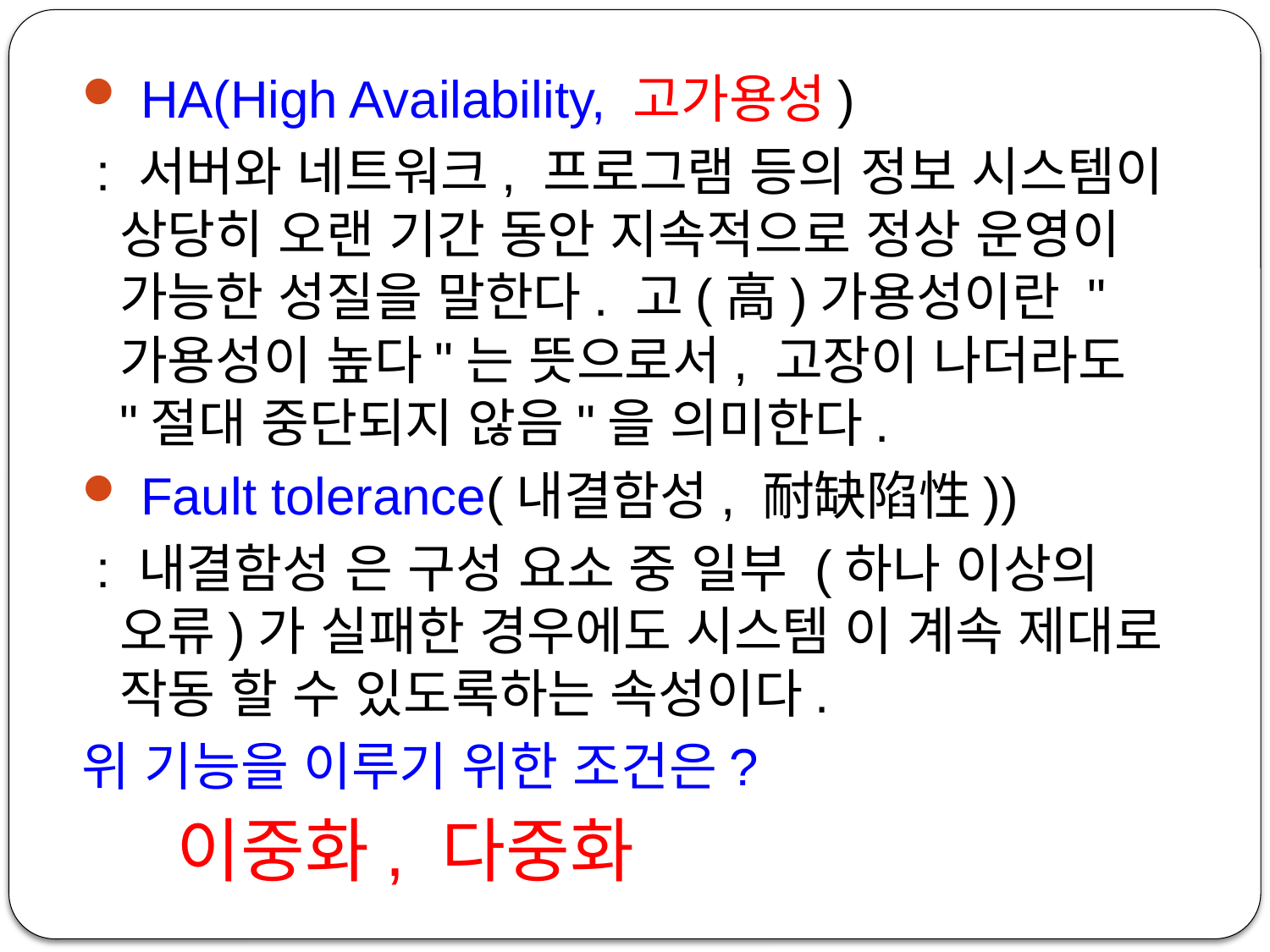

HA(High Availability, 고가용성)
 : 서버와 네트워크, 프로그램 등의 정보 시스템이 상당히 오랜 기간 동안 지속적으로 정상 운영이 가능한 성질을 말한다. 고(高)가용성이란 "가용성이 높다"는 뜻으로서, 고장이 나더라도 "절대 중단되지 않음"을 의미한다.
 Fault tolerance(내결함성, 耐缺陷性))
 : 내결함성 은 구성 요소 중 일부 (하나 이상의 오류)가 실패한 경우에도 시스템 이 계속 제대로 작동 할 수 있도록하는 속성이다.
위 기능을 이루기 위한 조건은?
    이중화, 다중화